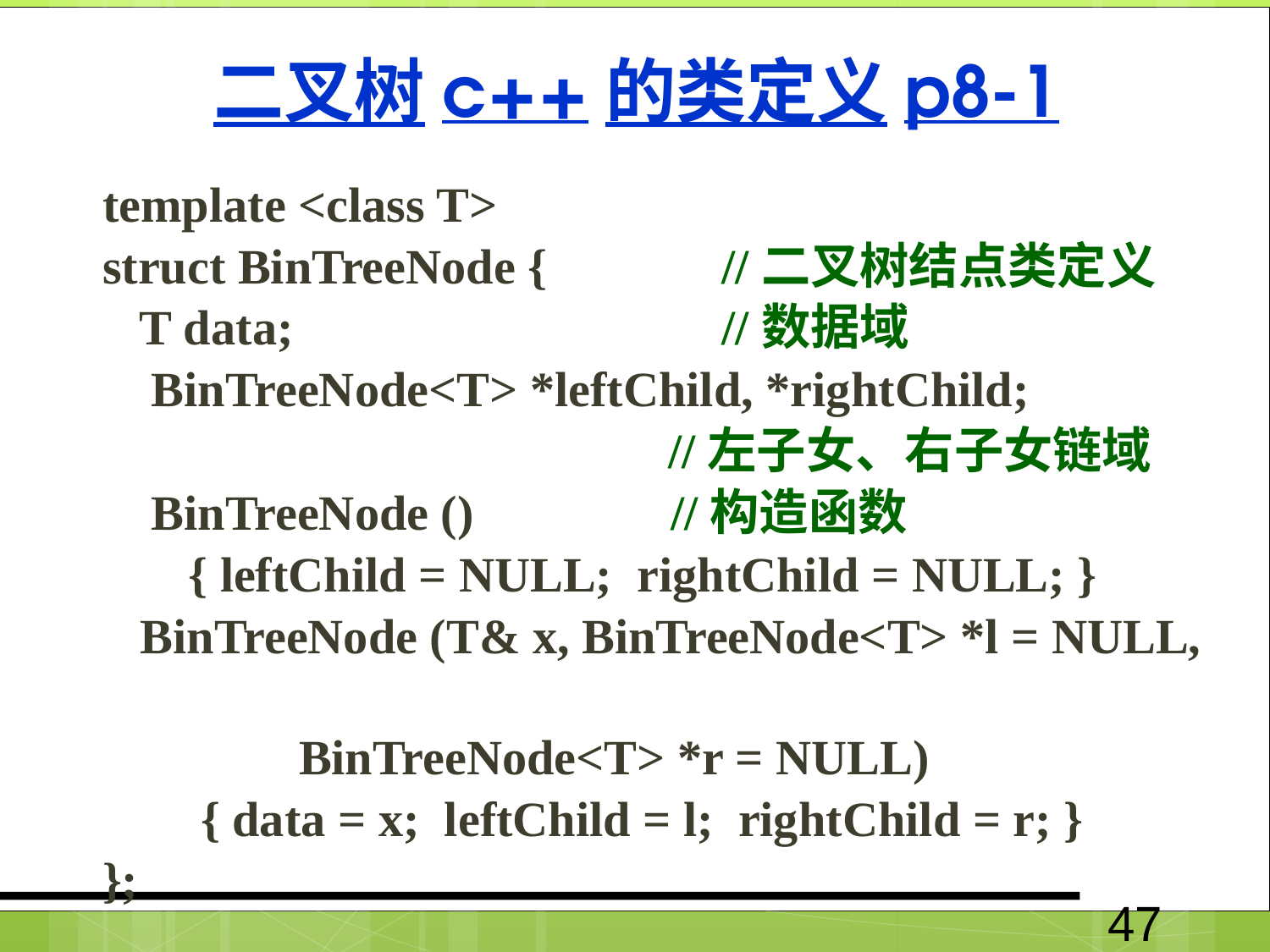

# 二叉树c++的类定义p8-1
template <class T>
struct BinTreeNode {	      //二叉树结点类定义
   T data;	 		      //数据域
    BinTreeNode<T> *leftChild, *rightChild;
 	                                           //左子女、右子女链域
    BinTreeNode ()                //构造函数
       { leftChild = NULL;  rightChild = NULL; }
	BinTreeNode (T& x, BinTreeNode<T> *l = NULL,
                BinTreeNode<T> *r = NULL)
        { data = x;  leftChild = l;  rightChild = r; }
};
47